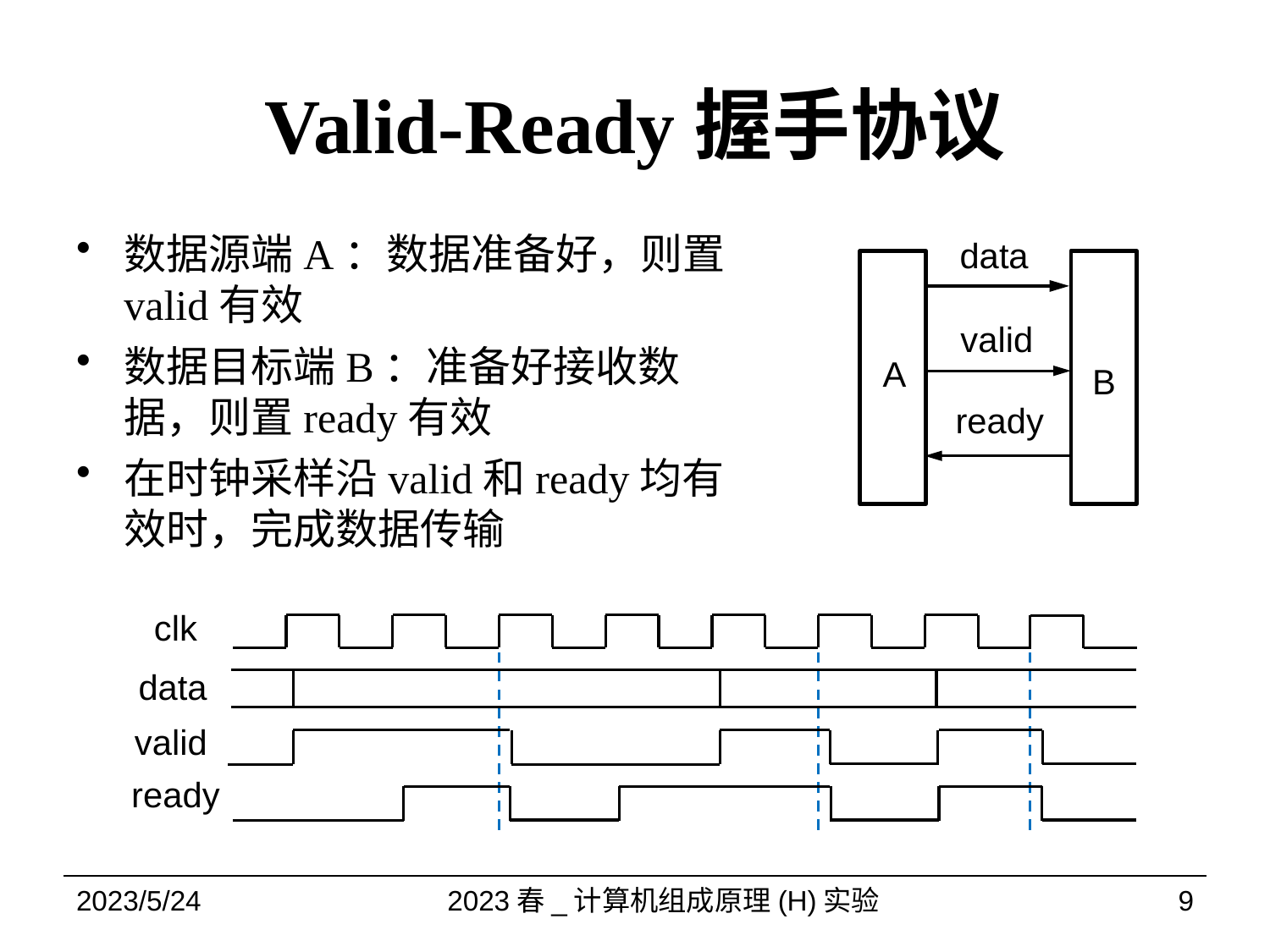

# Valid-Ready握手协议
数据源端A：数据准备好，则置valid有效
数据目标端B：准备好接收数据，则置ready有效
在时钟采样沿valid和ready均有效时，完成数据传输
data

valid
A
B
ready
clk
data
valid
ready
2023/5/24
2023春_计算机组成原理(H)实验
9